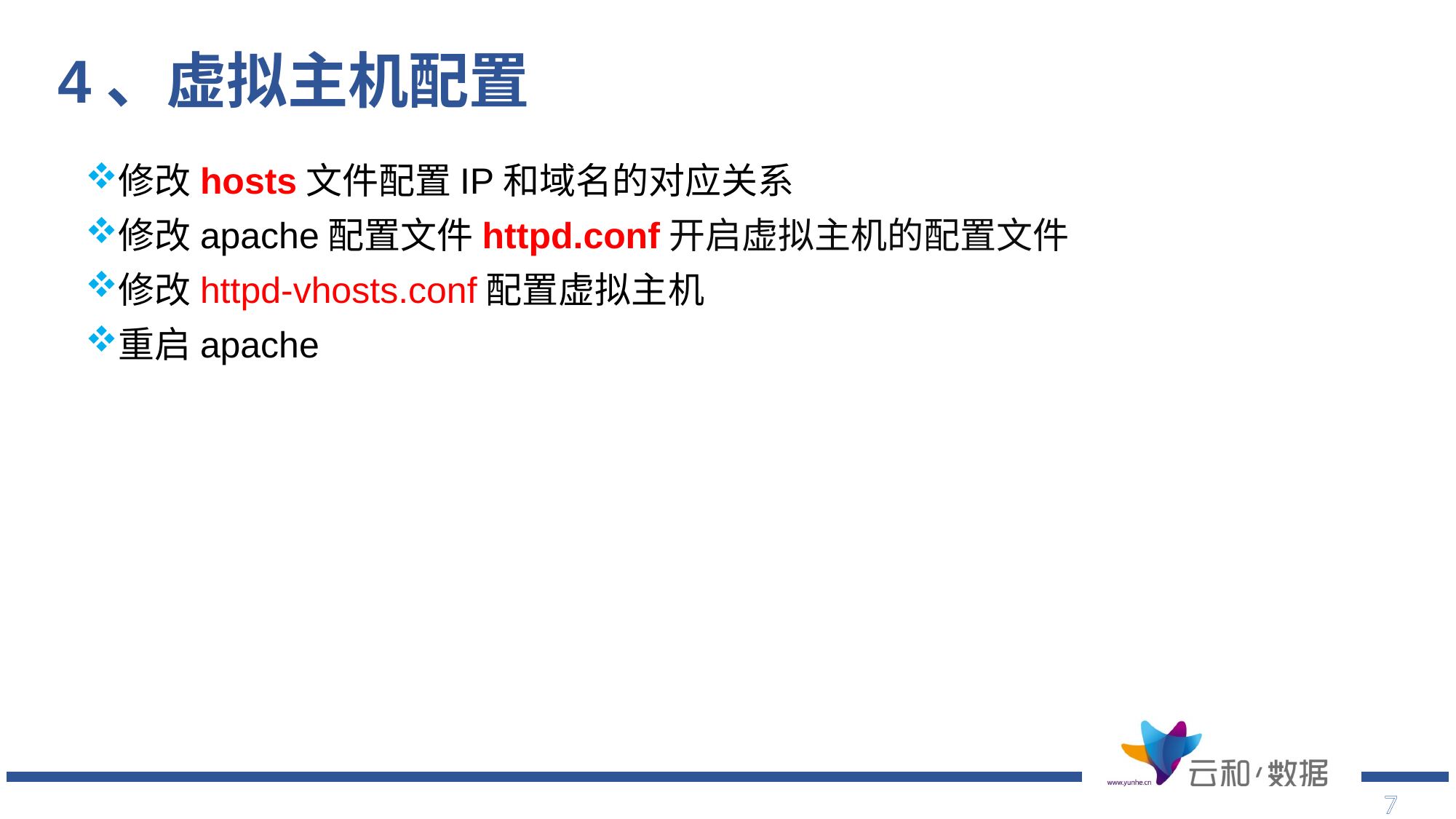

# 4、虚拟主机配置
修改hosts文件配置IP和域名的对应关系
修改apache配置文件httpd.conf开启虚拟主机的配置文件
修改httpd-vhosts.conf配置虚拟主机
重启apache